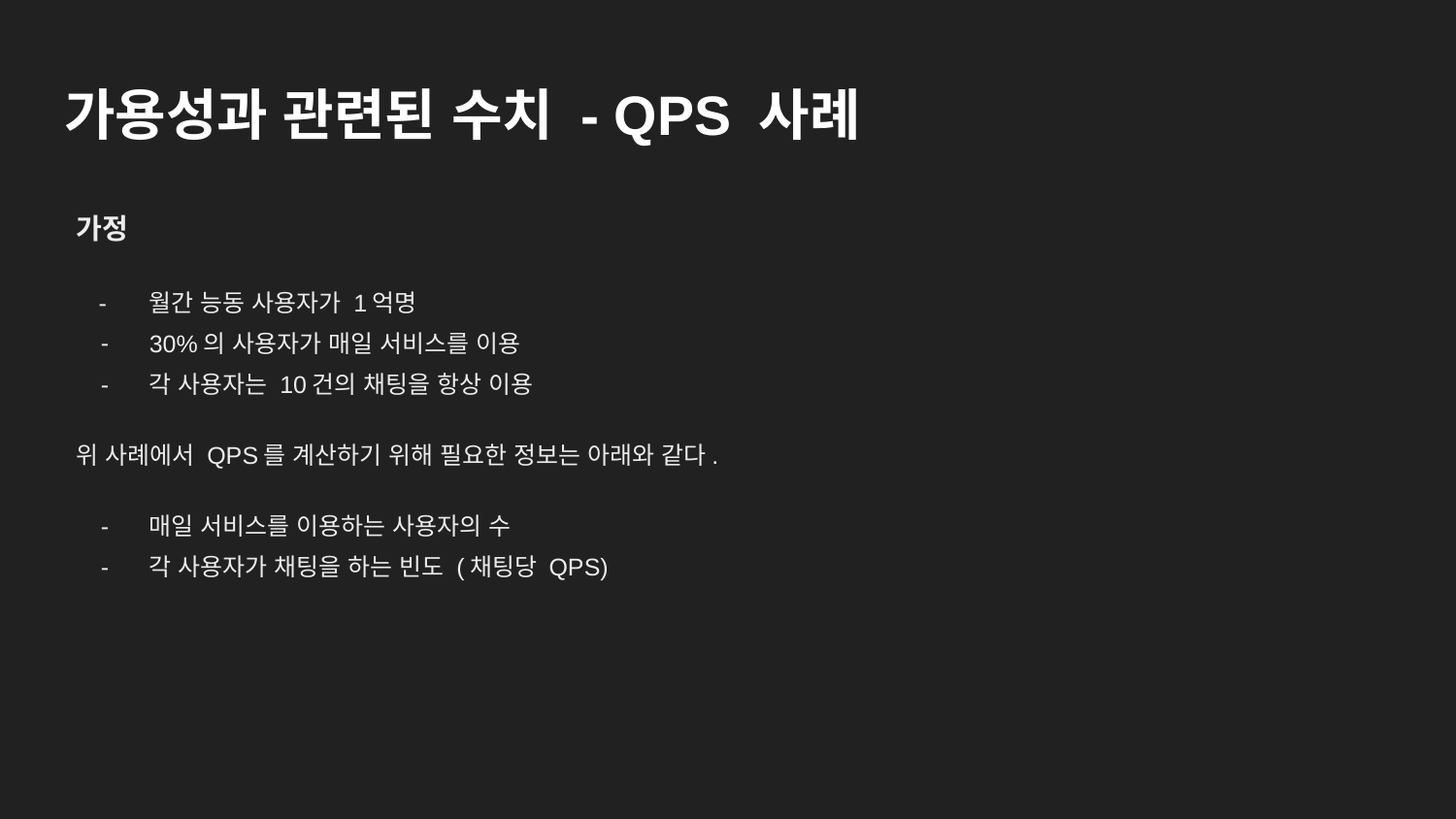

# 가용성과 관련된 수치 - QPS 사례
가정
월간 능동 사용자가 1억명
30%의 사용자가 매일 서비스를 이용
각 사용자는 10건의 채팅을 항상 이용
위 사례에서 QPS를 계산하기 위해 필요한 정보는 아래와 같다.
매일 서비스를 이용하는 사용자의 수
각 사용자가 채팅을 하는 빈도 (채팅당 QPS)